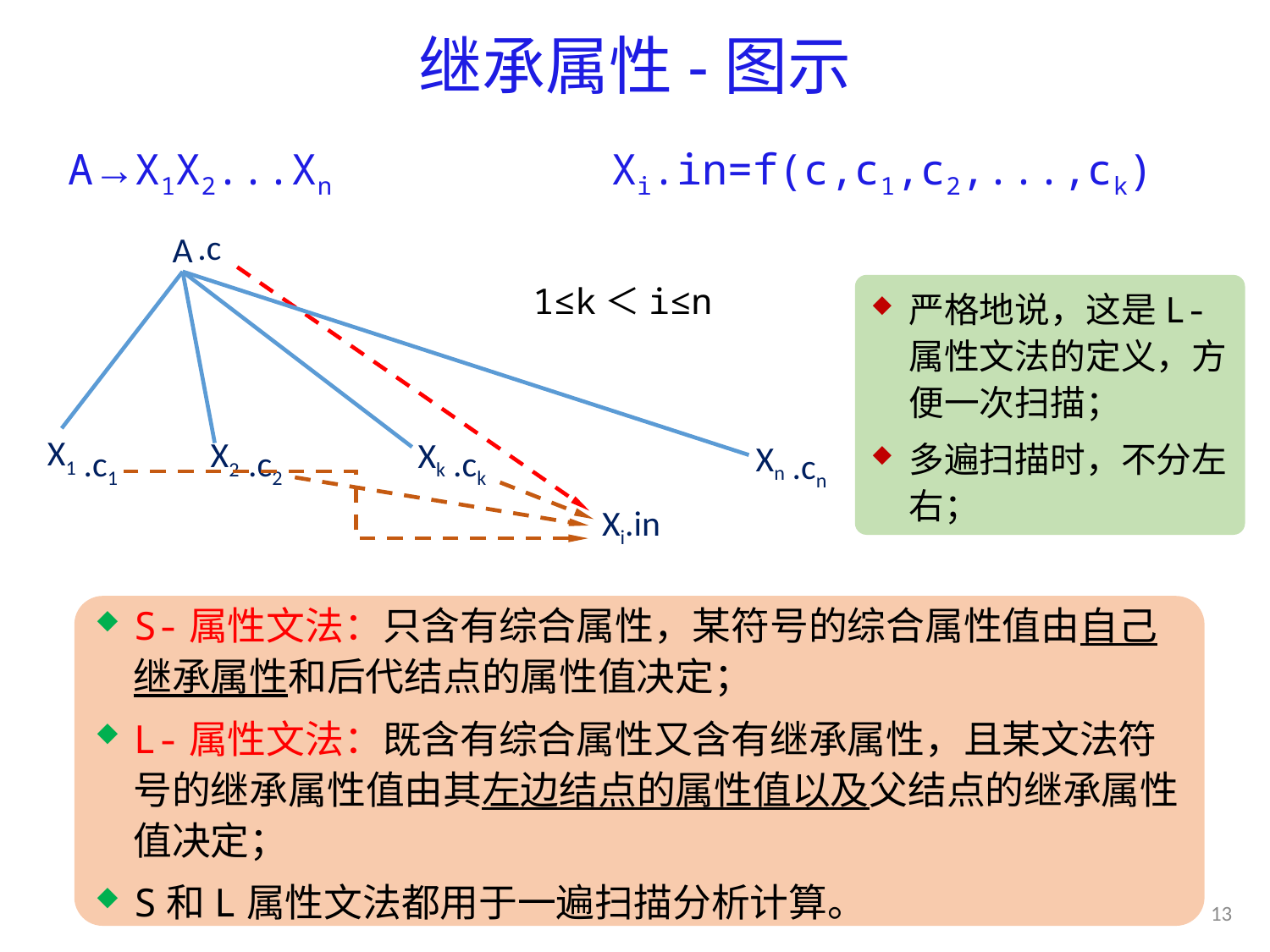

# 继承属性-图示
A→X1X2...Xn           Xi.in=f(c,c1,c2,...,ck)
.c
A
1≤k＜i≤n
X1
X2
Xk
.ck
.c1
.c2
Xn
.cn
Xi.in
严格地说，这是L-属性文法的定义，方便一次扫描；
多遍扫描时，不分左右；
S-属性文法：只含有综合属性，某符号的综合属性值由自己继承属性和后代结点的属性值决定；
L-属性文法：既含有综合属性又含有继承属性，且某文法符号的继承属性值由其左边结点的属性值以及父结点的继承属性值决定；
S和L属性文法都用于一遍扫描分析计算。
13